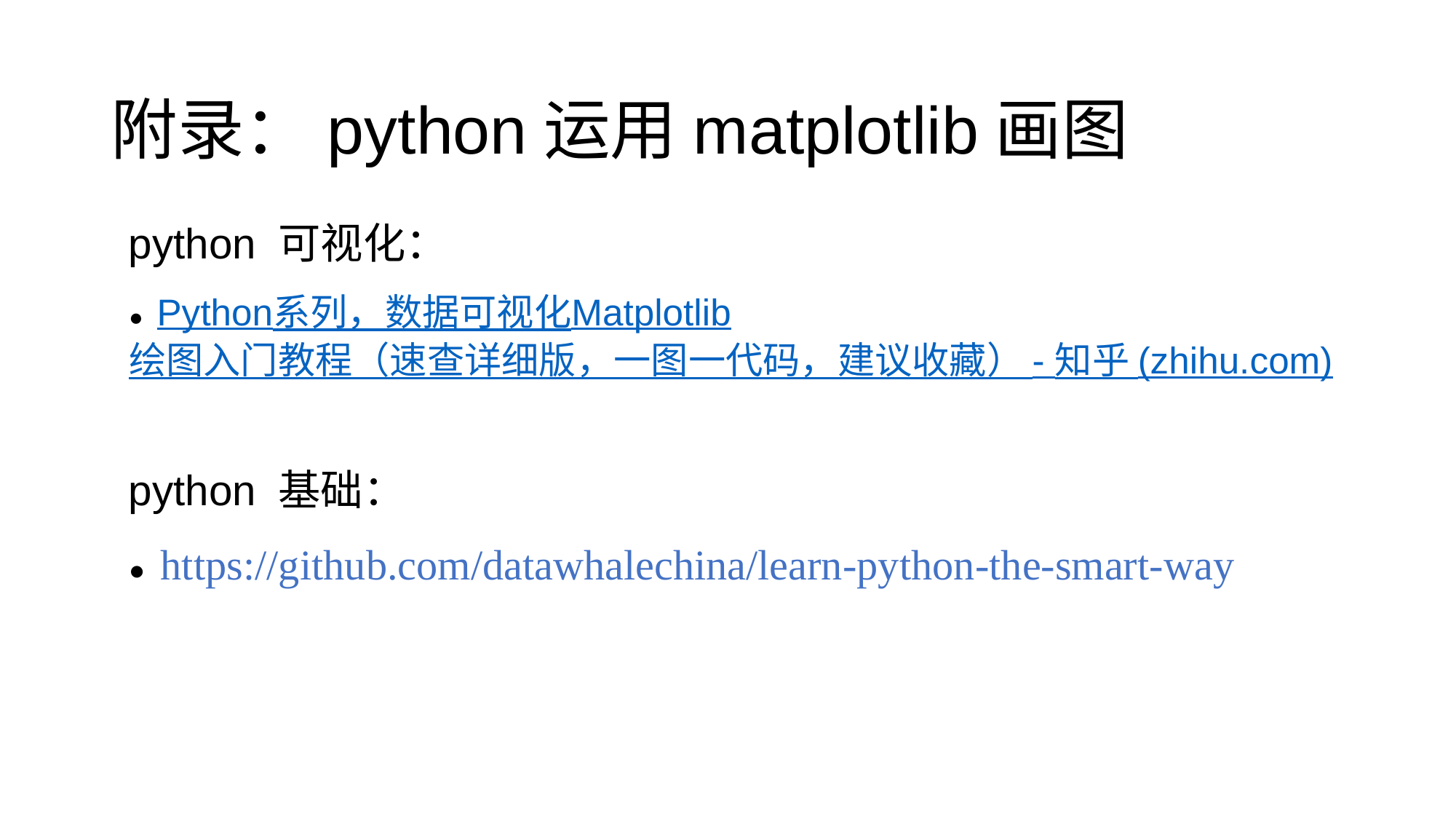

# 附录：python运用matplotlib画图
python 可视化：
●  Python系列，数据可视化Matplotlib绘图入门教程（速查详细版，一图一代码，建议收藏） - 知乎 (zhihu.com)
python 基础：
●  https://github.com/datawhalechina/learn-python-the-smart-way